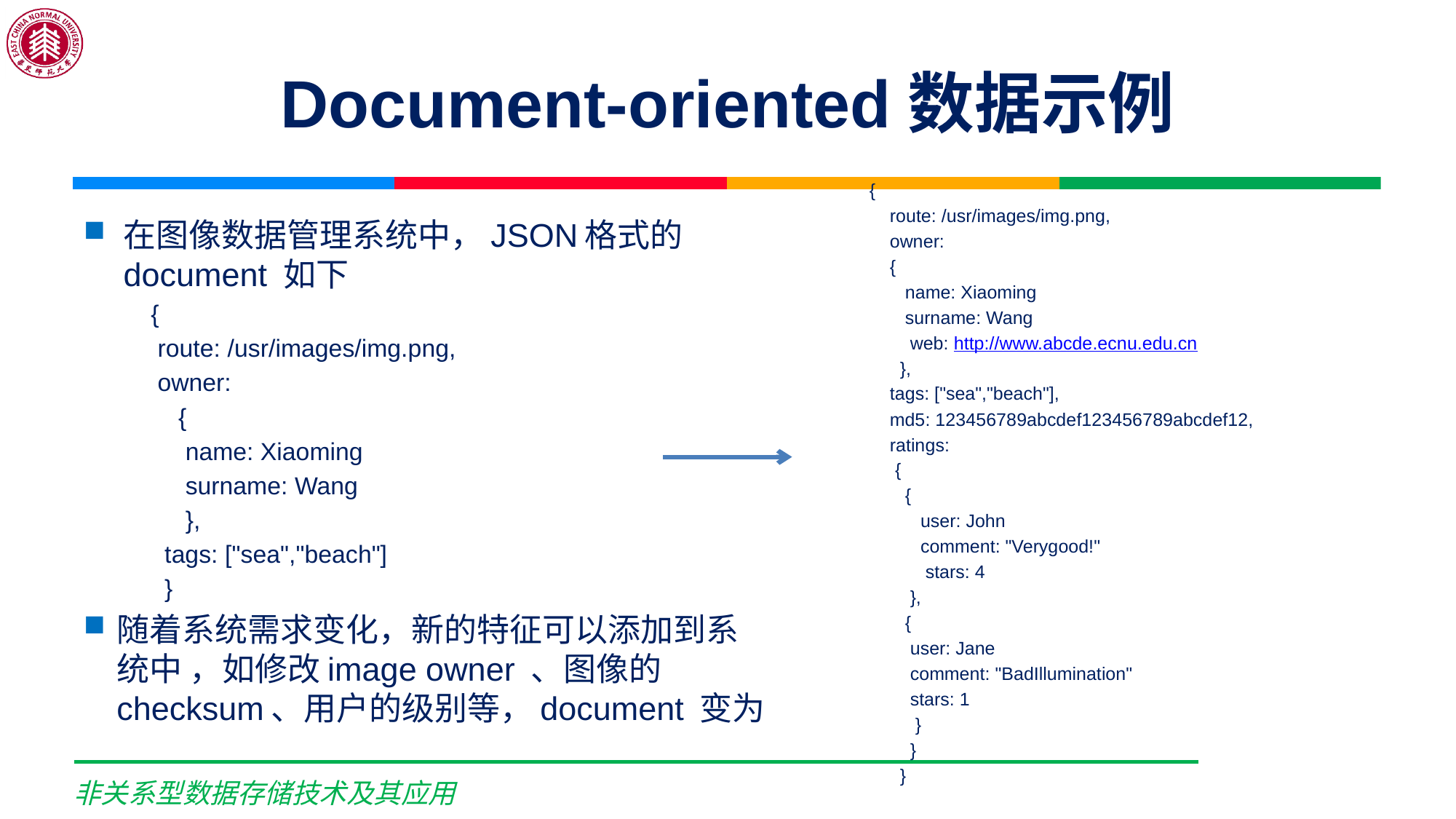

# Document-oriented数据示例
{
    route: /usr/images/img.png,
    owner:
    {
       name: Xiaoming
       surname: Wang
        web: http://www.abcde.ecnu.edu.cn
      },
    tags: ["sea","beach"],
    md5: 123456789abcdef123456789abcdef12,
    ratings:
     {
       {
          user: John
          comment: "Verygood!"
           stars: 4
        },
       {
        user: Jane
        comment: "BadIllumination"
        stars: 1
         }
        }
      }
在图像数据管理系统中，JSON格式的document 如下
   {
    route: /usr/images/img.png,
    owner:
       {
        name: Xiaoming
        surname: Wang
        },
     tags: ["sea","beach"]
     }
随着系统需求变化，新的特征可以添加到系统中 ，如修改image owner 、图像的 checksum、用户的级别等，document 变为